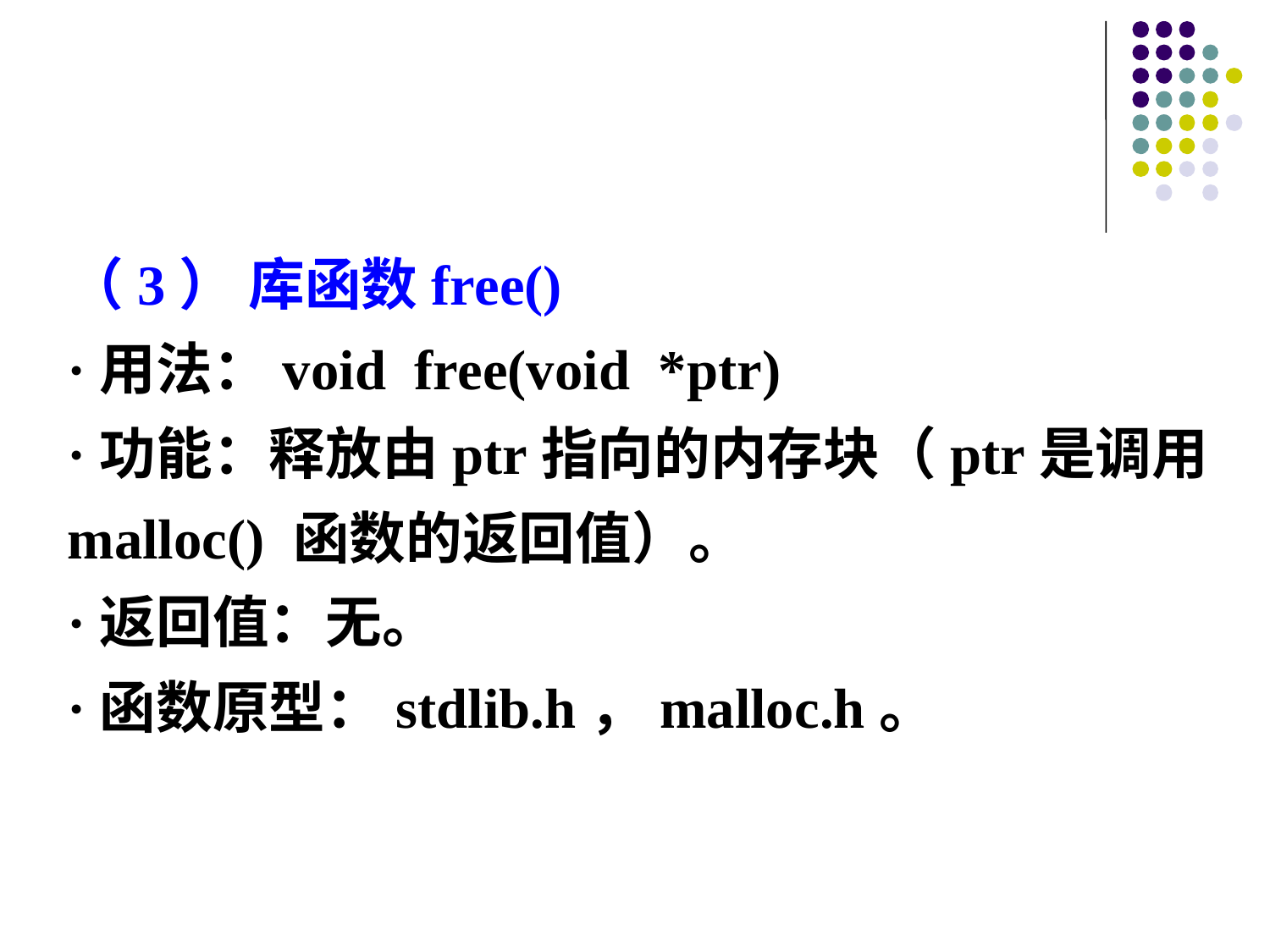

（3） 库函数free()
·用法：void  free(void  *ptr)
·功能：释放由ptr指向的内存块（ptr是调用malloc() 函数的返回值）。
·返回值：无。
·函数原型：stdlib.h，malloc.h。